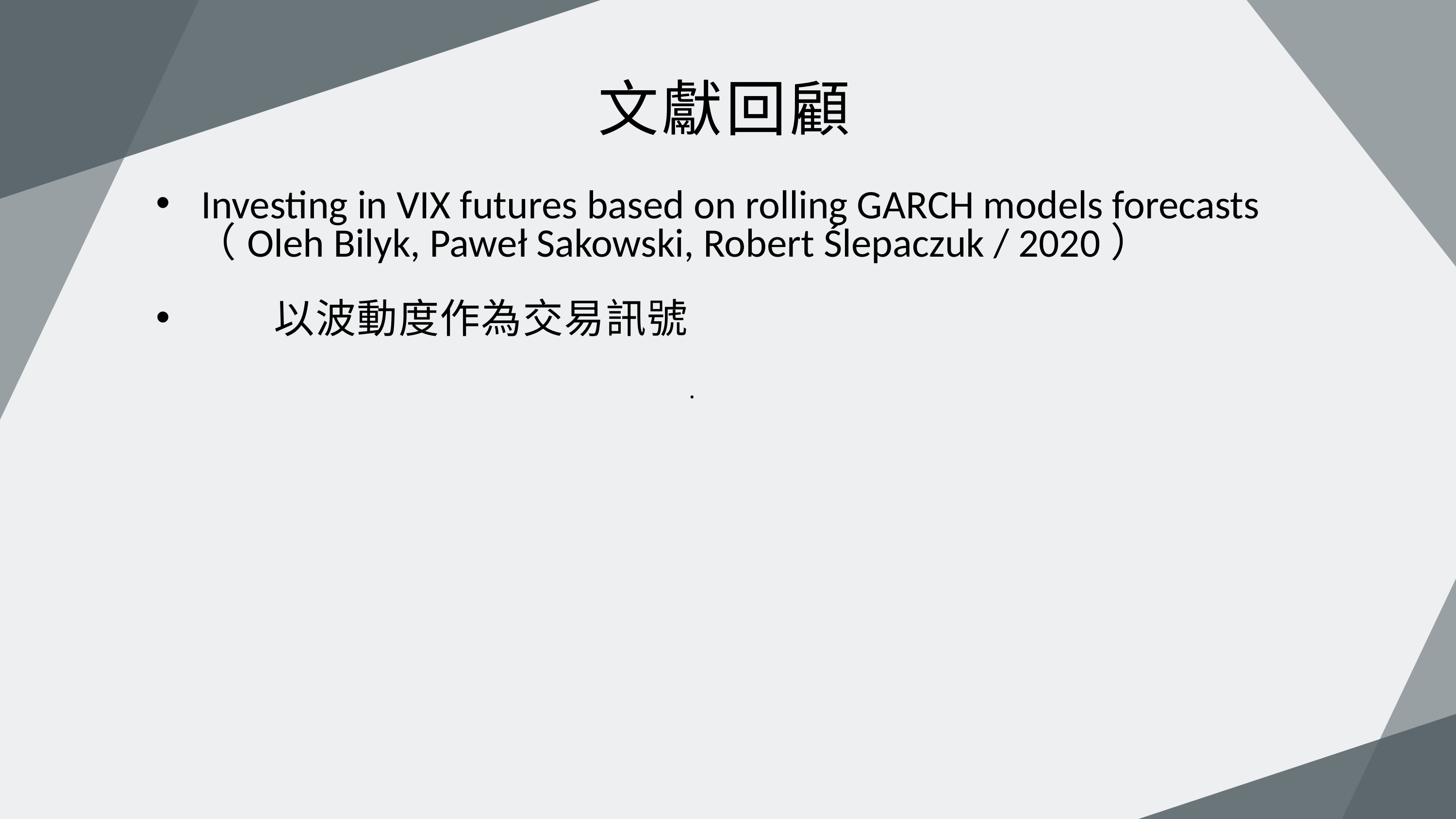

文獻回顧
Investing in VIX futures based on rolling GARCH models forecasts
   （Oleh Bilyk, Paweł Sakowski, Robert Ślepaczuk / 2020）

	以波動度作為交易訊號
.